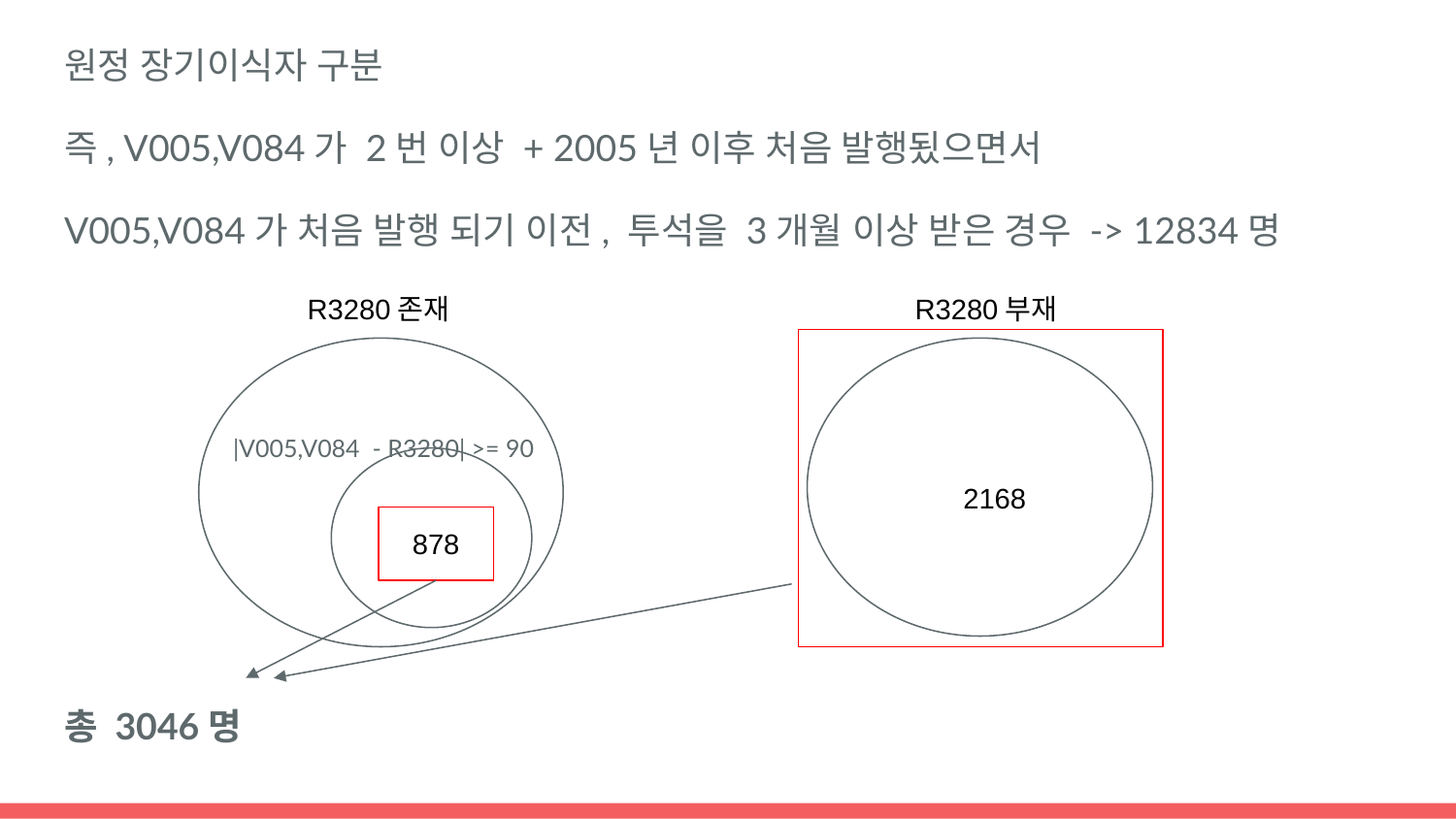

원정 장기이식자 구분
즉, V005,V084가 2번 이상 + 2005년 이후 처음 발행됬으면서
V005,V084가 처음 발행 되기 이전, 투석을 3개월 이상 받은 경우 -> 12834명

총 3046명
R3280존재
R3280부재

 |V005,V084  - R3280| >= 90

       2168

       878